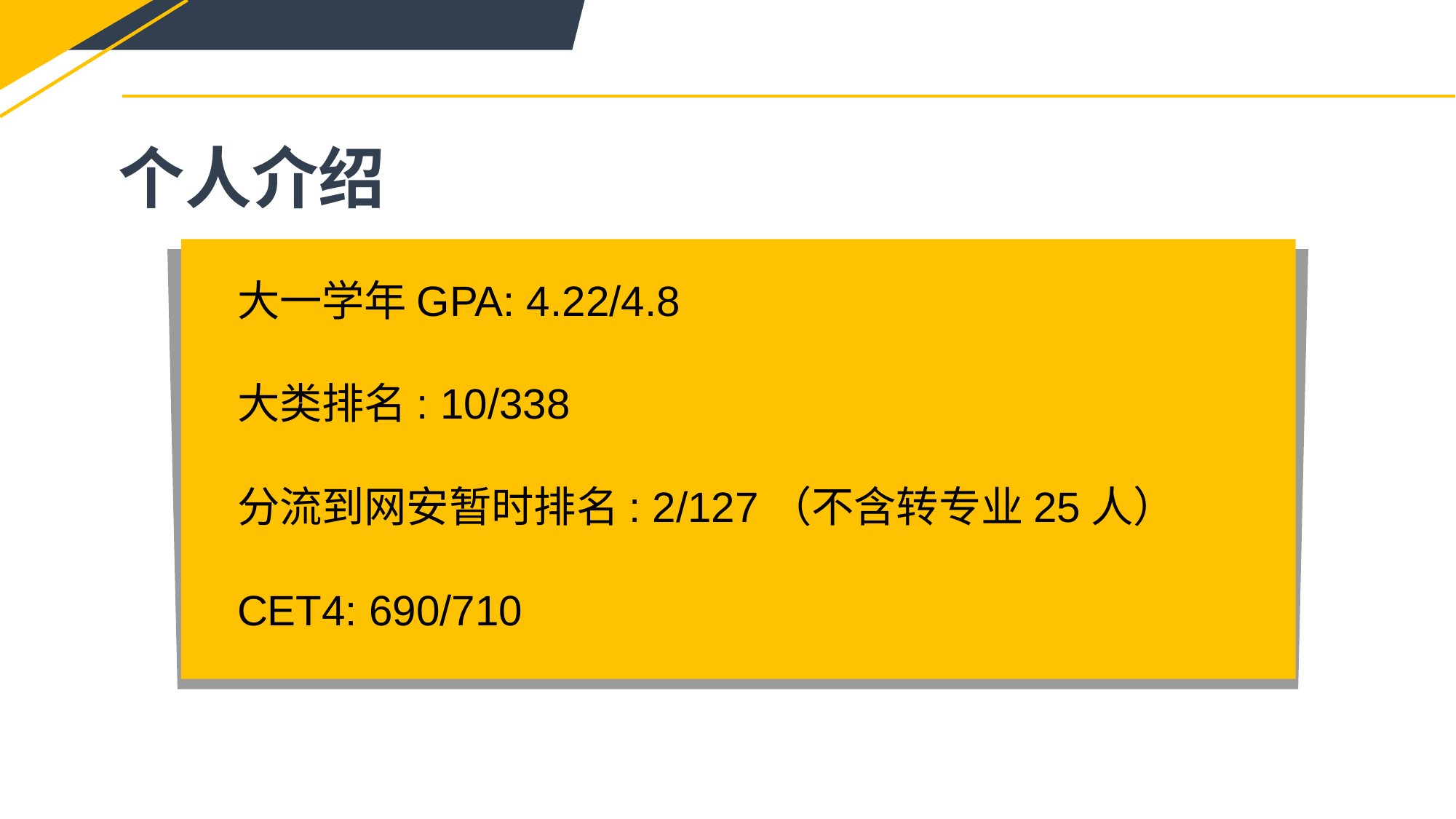

个人介绍

大一学年GPA: 4.22/4.8

大类排名: 10/338

分流到网安暂时排名: 2/127（不含转专业25人）

CET4: 690/710